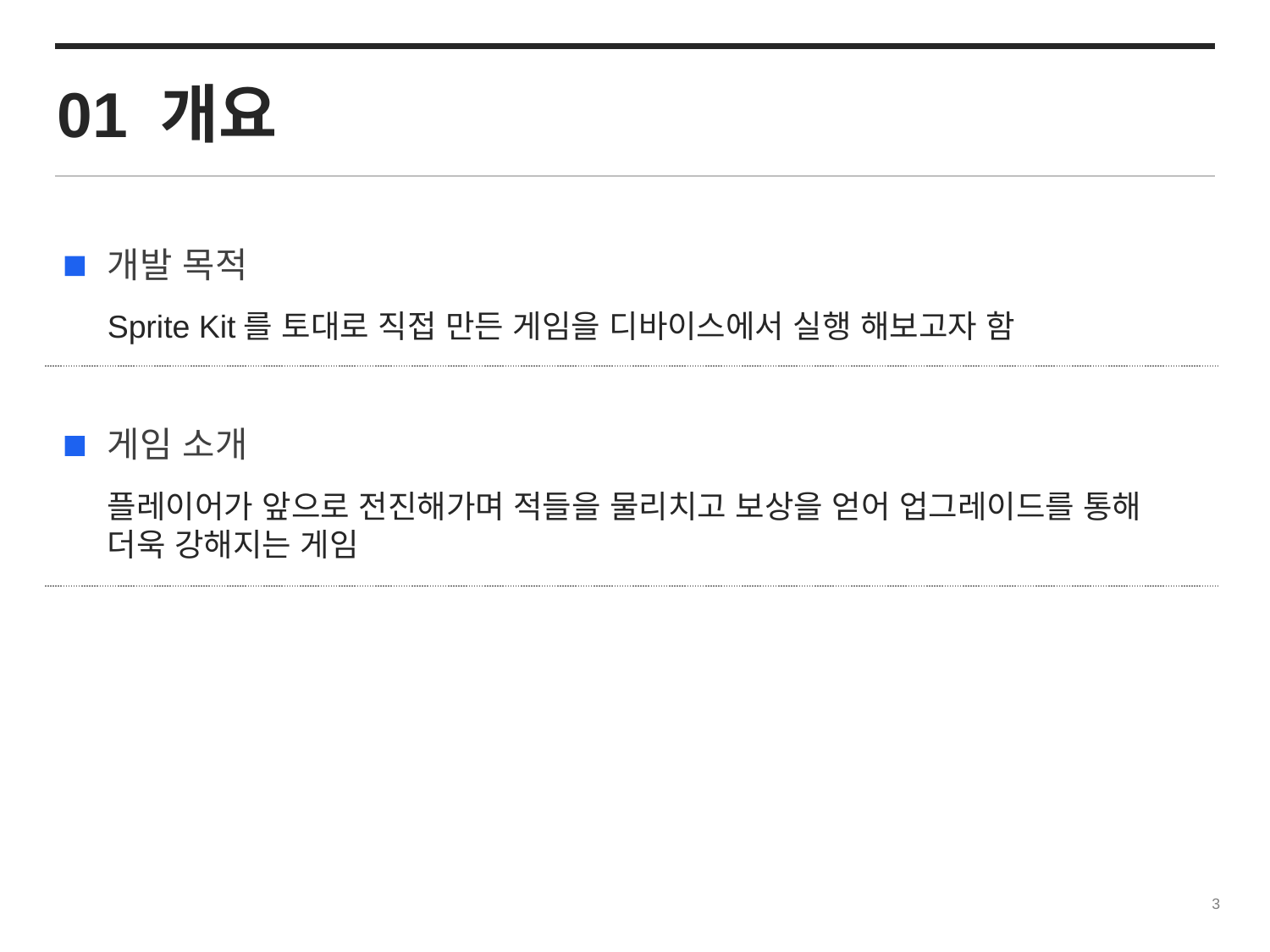

01 개요
개발 목적

Sprite Kit를 토대로 직접 만든 게임을 디바이스에서 실행 해보고자 함
게임 소개

플레이어가 앞으로 전진해가며 적들을 물리치고 보상을 얻어 업그레이드를 통해 더욱 강해지는 게임